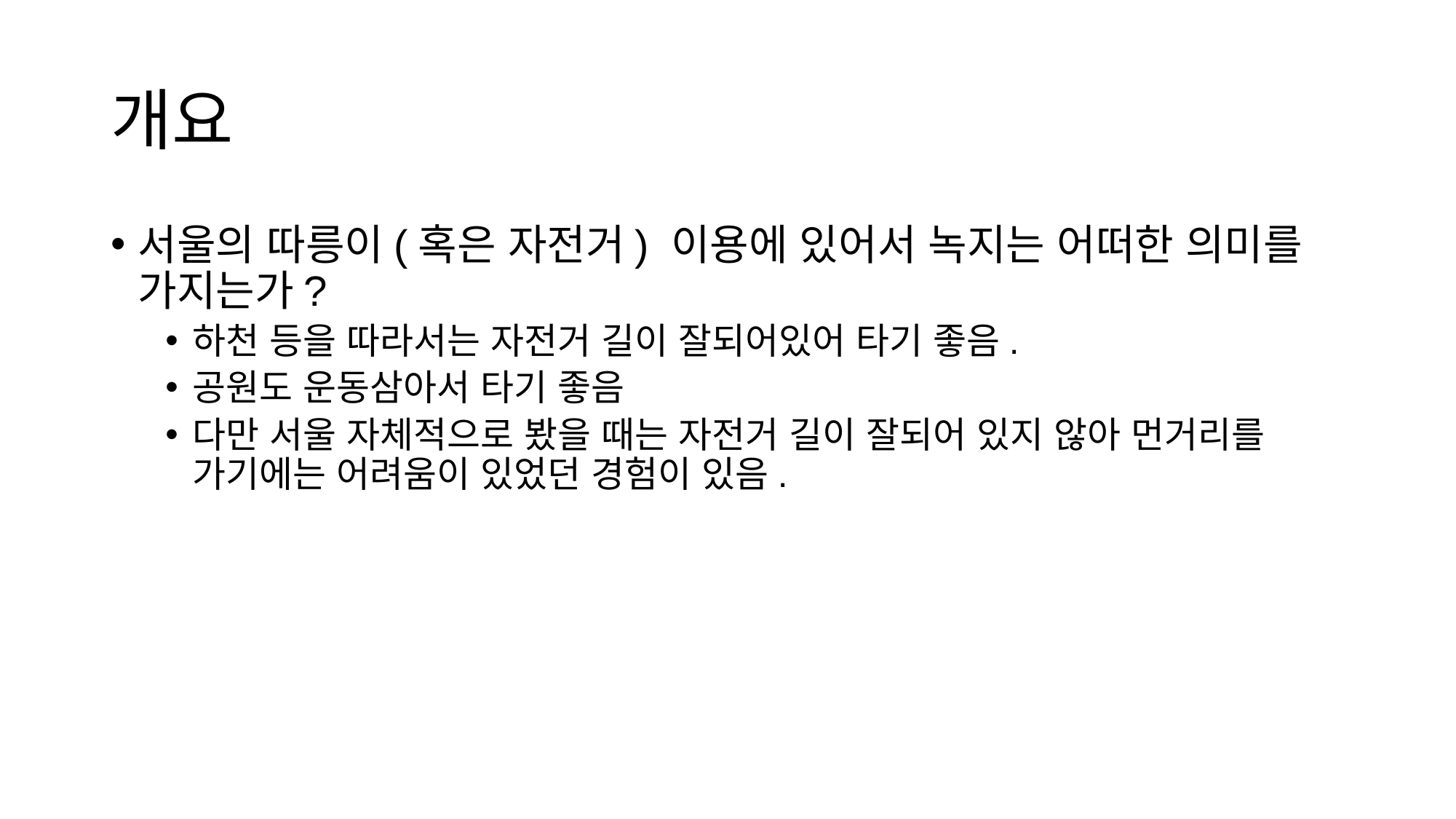

# 개요
서울의 따릉이(혹은 자전거) 이용에 있어서 녹지는 어떠한 의미를 가지는가?
하천 등을 따라서는 자전거 길이 잘되어있어 타기 좋음.
공원도 운동삼아서 타기 좋음
다만 서울 자체적으로 봤을 때는 자전거 길이 잘되어 있지 않아 먼거리를 가기에는 어려움이 있었던 경험이 있음.